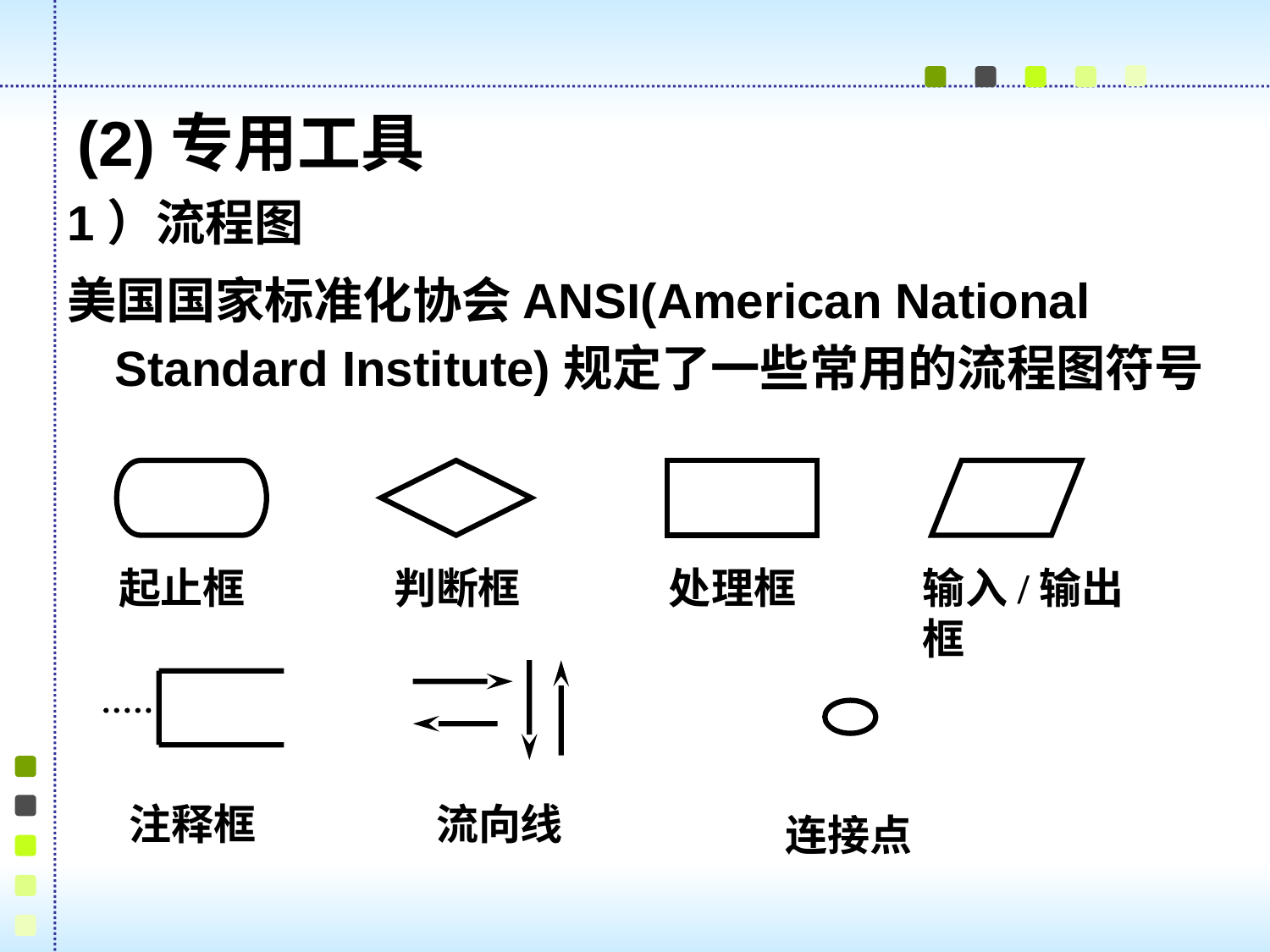

(2)专用工具
1）流程图
美国国家标准化协会ANSI(American National Standard Institute)规定了一些常用的流程图符号

起止框
判断框
处理框
输入/输出框

注释框
流向线
连接点